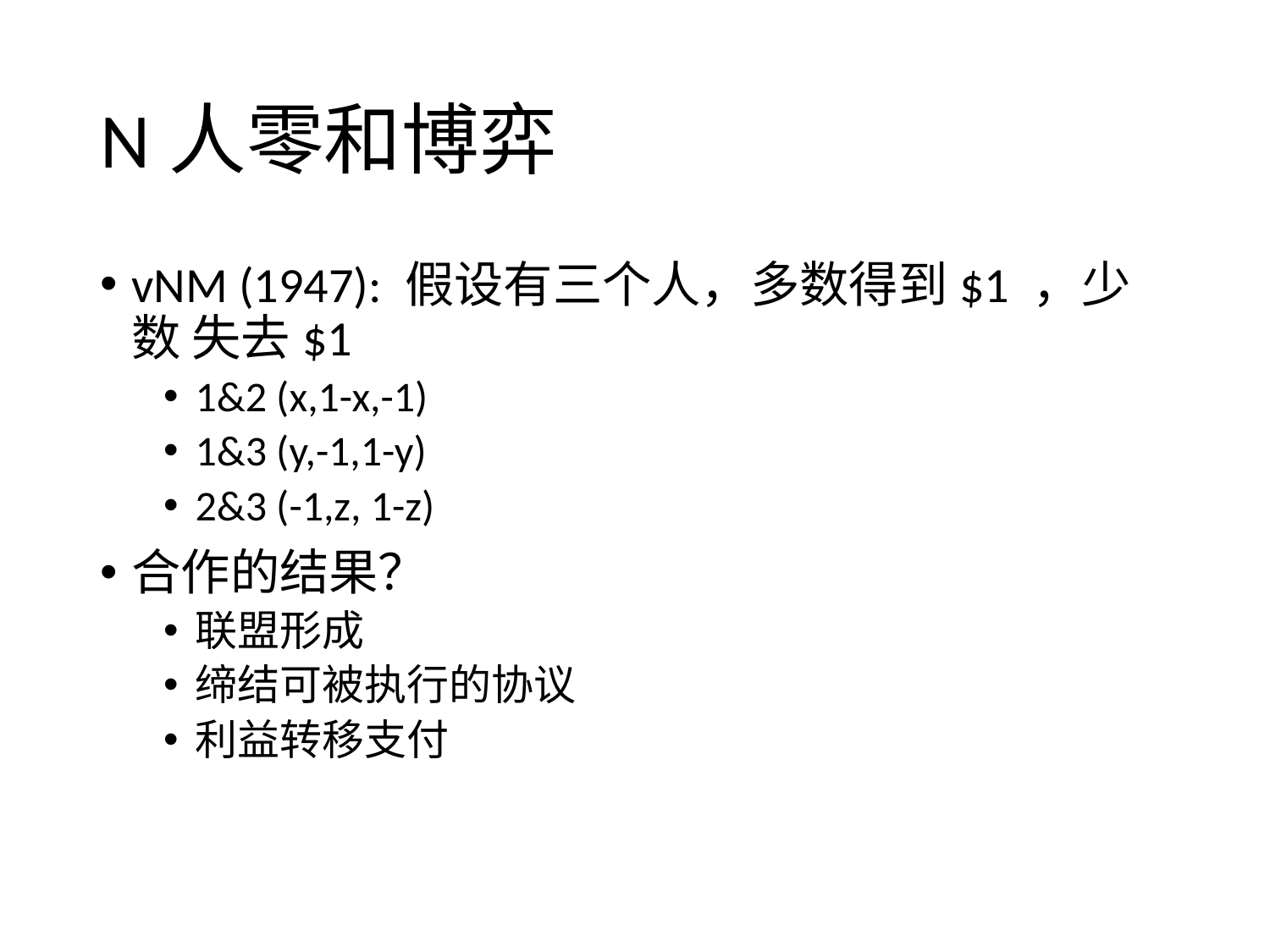

# N人零和博弈
vNM (1947): 假设有三个人，多数得到$1 ，少数 失去$1
1&2 (x,1-x,-1)
1&3 (y,-1,1-y)
2&3 (-1,z, 1-z)
合作的结果？
联盟形成
缔结可被执行的协议
利益转移支付